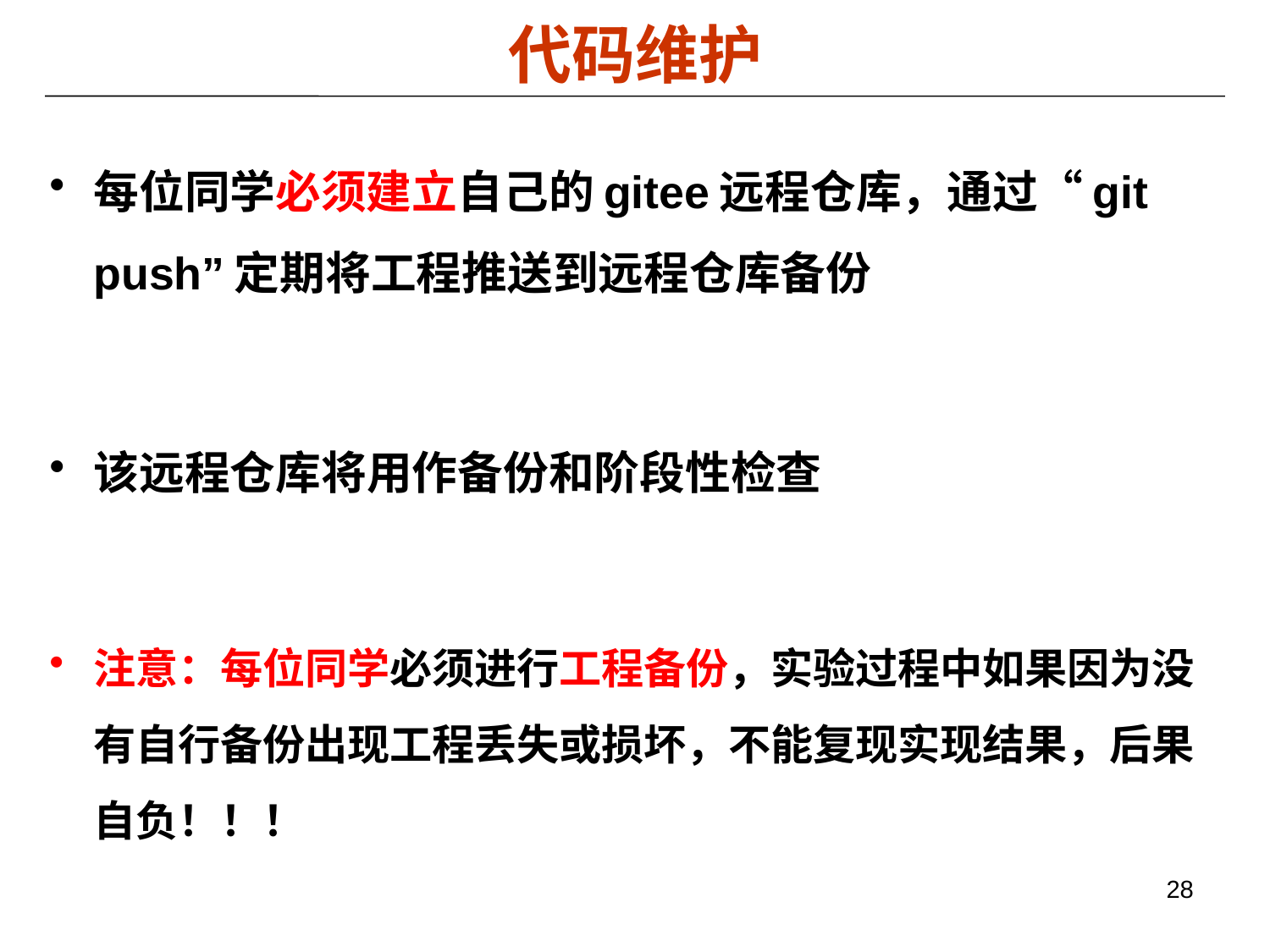

# 代码维护
每位同学必须建立自己的gitee远程仓库，通过“git push”定期将工程推送到远程仓库备份

该远程仓库将用作备份和阶段性检查

注意：每位同学必须进行工程备份，实验过程中如果因为没有自行备份出现工程丢失或损坏，不能复现实现结果，后果自负！！！
28